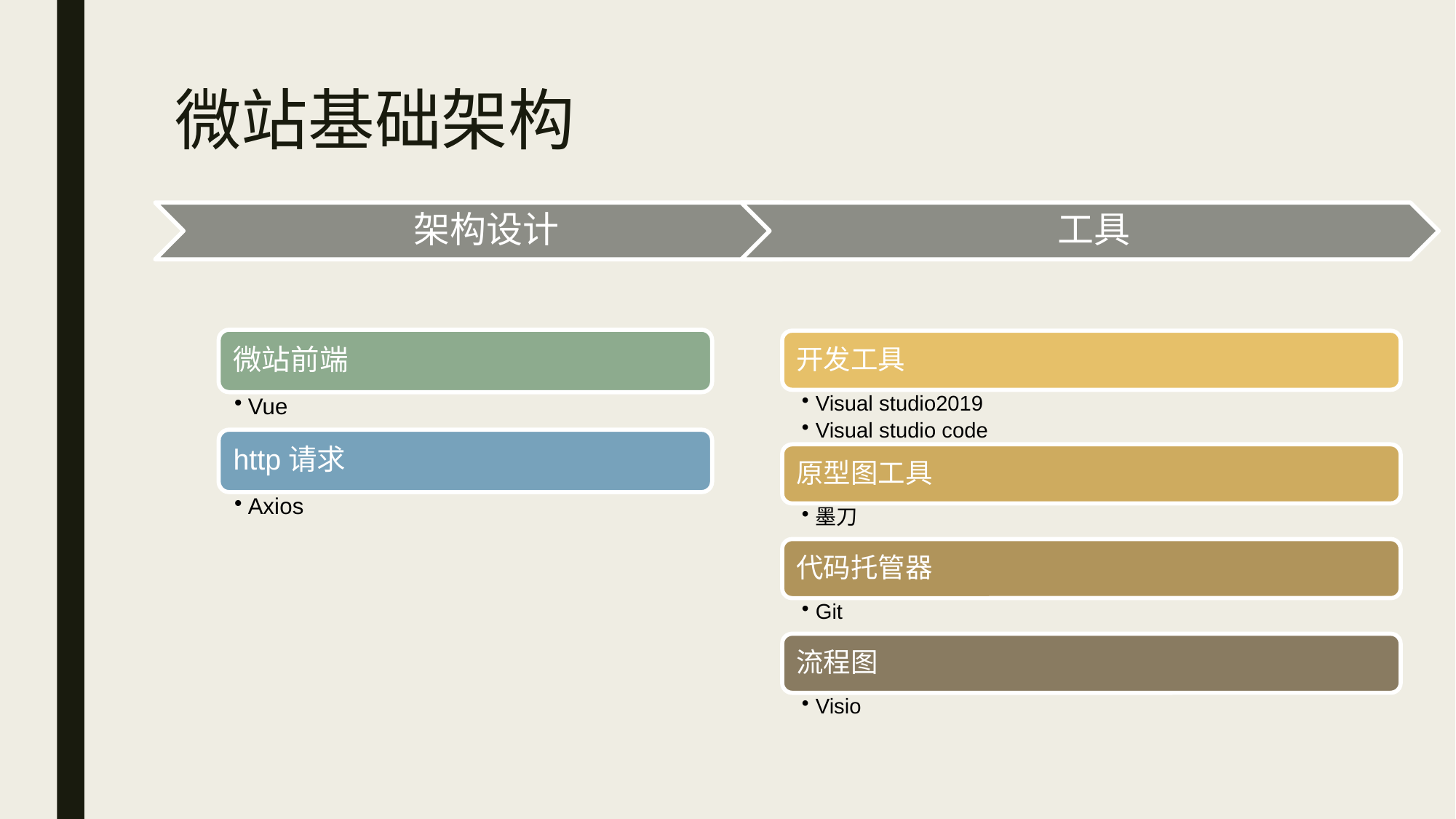

# 微站基础架构
架构设计
工具
微站前端
Vue
http请求
Axios
开发工具
Visual studio2019
Visual studio code
原型图工具
墨刀
代码托管器
Git
流程图
Visio